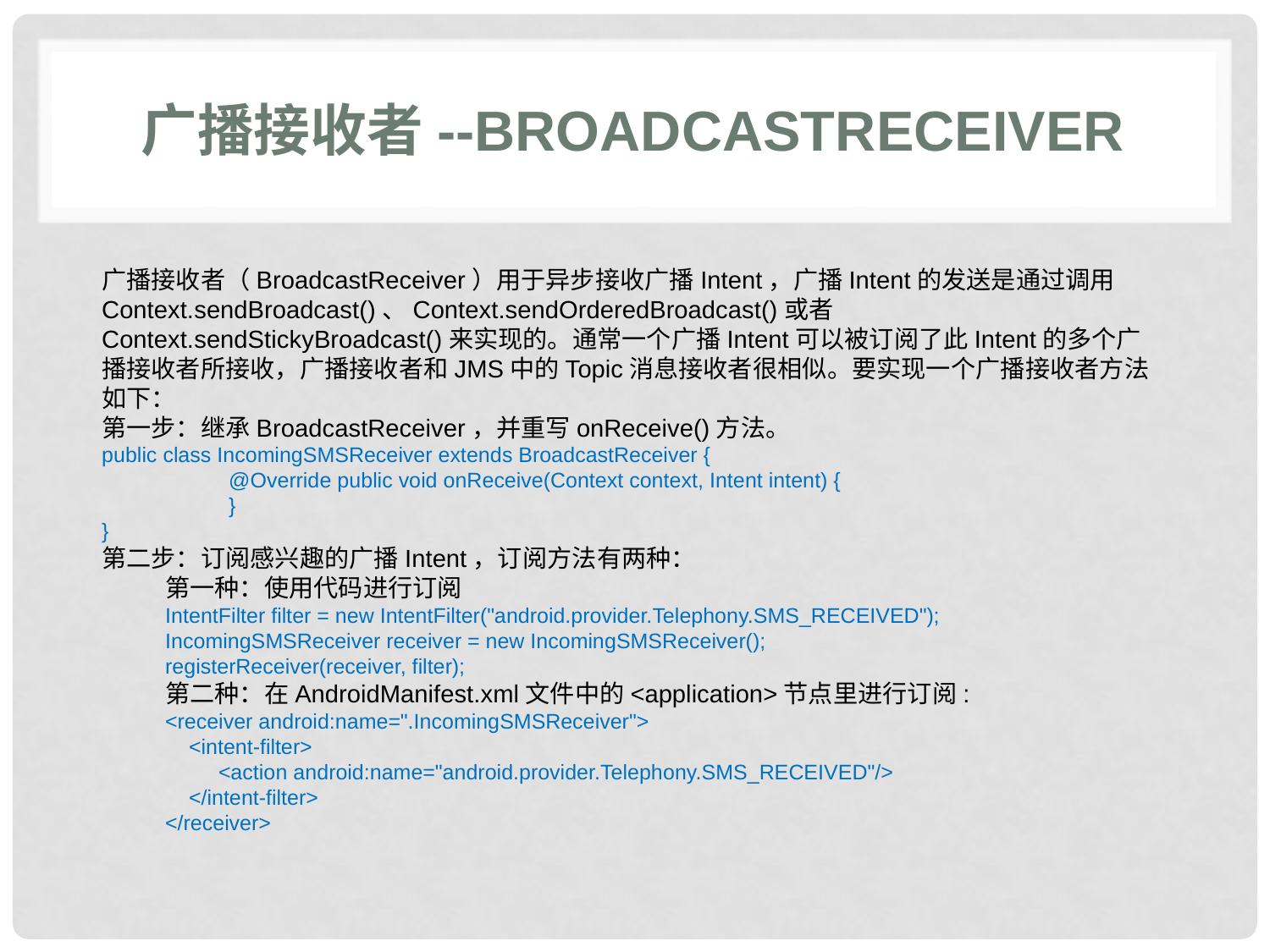

# 广播接收者--BroadcastReceiver
广播接收者（BroadcastReceiver）用于异步接收广播Intent，广播Intent的发送是通过调用Context.sendBroadcast()、Context.sendOrderedBroadcast()或者Context.sendStickyBroadcast()来实现的。通常一个广播Intent可以被订阅了此Intent的多个广播接收者所接收，广播接收者和JMS中的Topic消息接收者很相似。要实现一个广播接收者方法如下：
第一步：继承BroadcastReceiver，并重写onReceive()方法。
public class IncomingSMSReceiver extends BroadcastReceiver {
	@Override public void onReceive(Context context, Intent intent) {
	}
}
第二步：订阅感兴趣的广播Intent，订阅方法有两种：
第一种：使用代码进行订阅
IntentFilter filter = new IntentFilter("android.provider.Telephony.SMS_RECEIVED");
IncomingSMSReceiver receiver = new IncomingSMSReceiver();
registerReceiver(receiver, filter);
第二种：在AndroidManifest.xml文件中的<application>节点里进行订阅:
<receiver android:name=".IncomingSMSReceiver">
    <intent-filter>
         <action android:name="android.provider.Telephony.SMS_RECEIVED"/>
    </intent-filter>
</receiver>